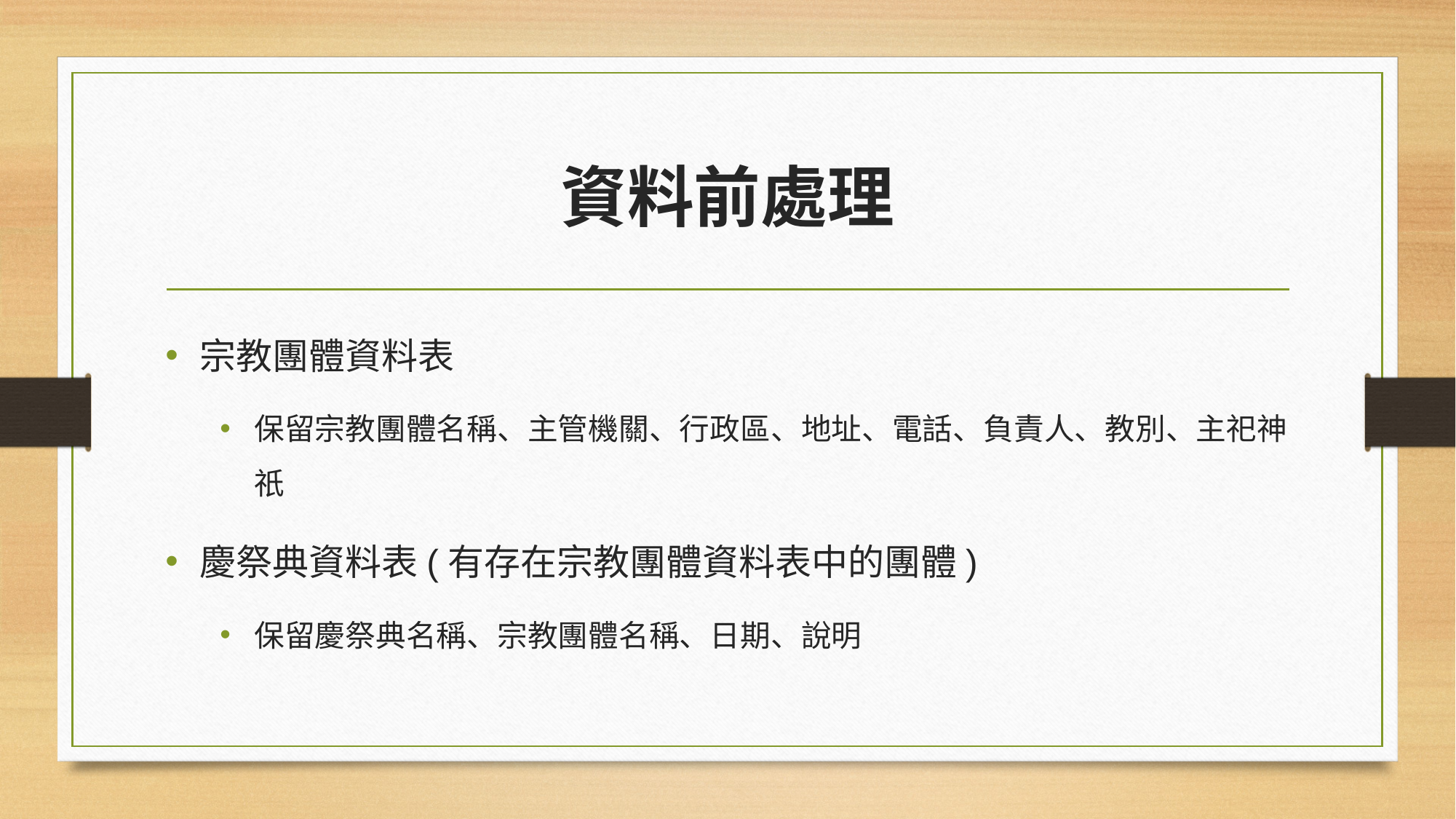

# 資料前處理
宗教團體資料表
保留宗教團體名稱、主管機關、行政區、地址、電話、負責人、教別、主祀神祇
慶祭典資料表(有存在宗教團體資料表中的團體)
保留慶祭典名稱、宗教團體名稱、日期、說明